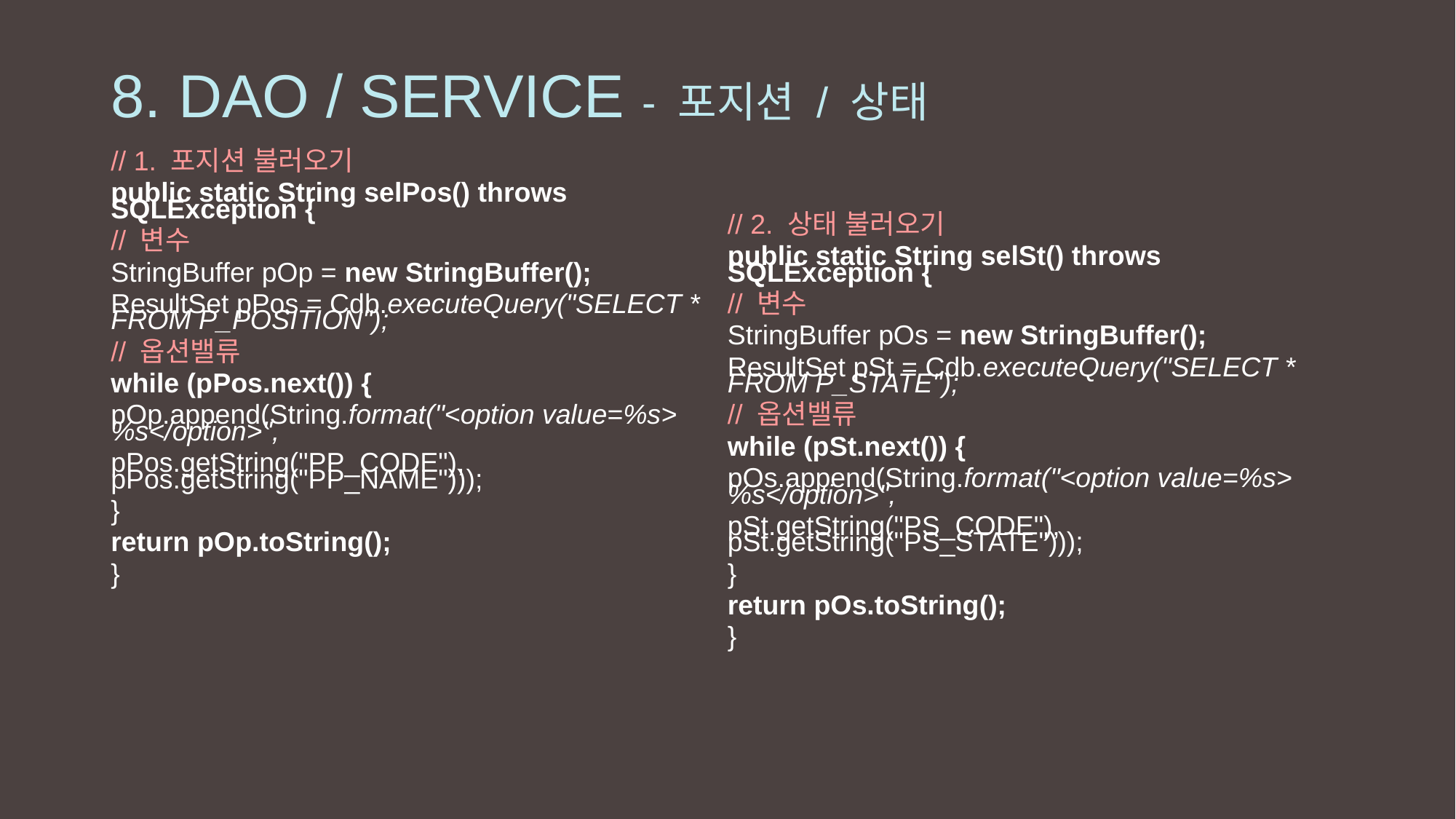

# 8. DAO / SERVICE - 포지션 / 상태
// 1. 포지션 불러오기
public static String selPos() throws SQLException {
// 변수
StringBuffer pOp = new StringBuffer();
ResultSet pPos = Cdb.executeQuery("SELECT * FROM P_POSITION");
// 옵션밸류
while (pPos.next()) {
pOp.append(String.format("<option value=%s>%s</option>",
pPos.getString("PP_CODE"), pPos.getString("PP_NAME")));
}
return pOp.toString();
}

// 2. 상태 불러오기
public static String selSt() throws SQLException {
// 변수
StringBuffer pOs = new StringBuffer();
ResultSet pSt = Cdb.executeQuery("SELECT * FROM P_STATE");
// 옵션밸류
while (pSt.next()) {
pOs.append(String.format("<option value=%s>%s</option>",
pSt.getString("PS_CODE"), pSt.getString("PS_STATE")));
}
return pOs.toString();
}